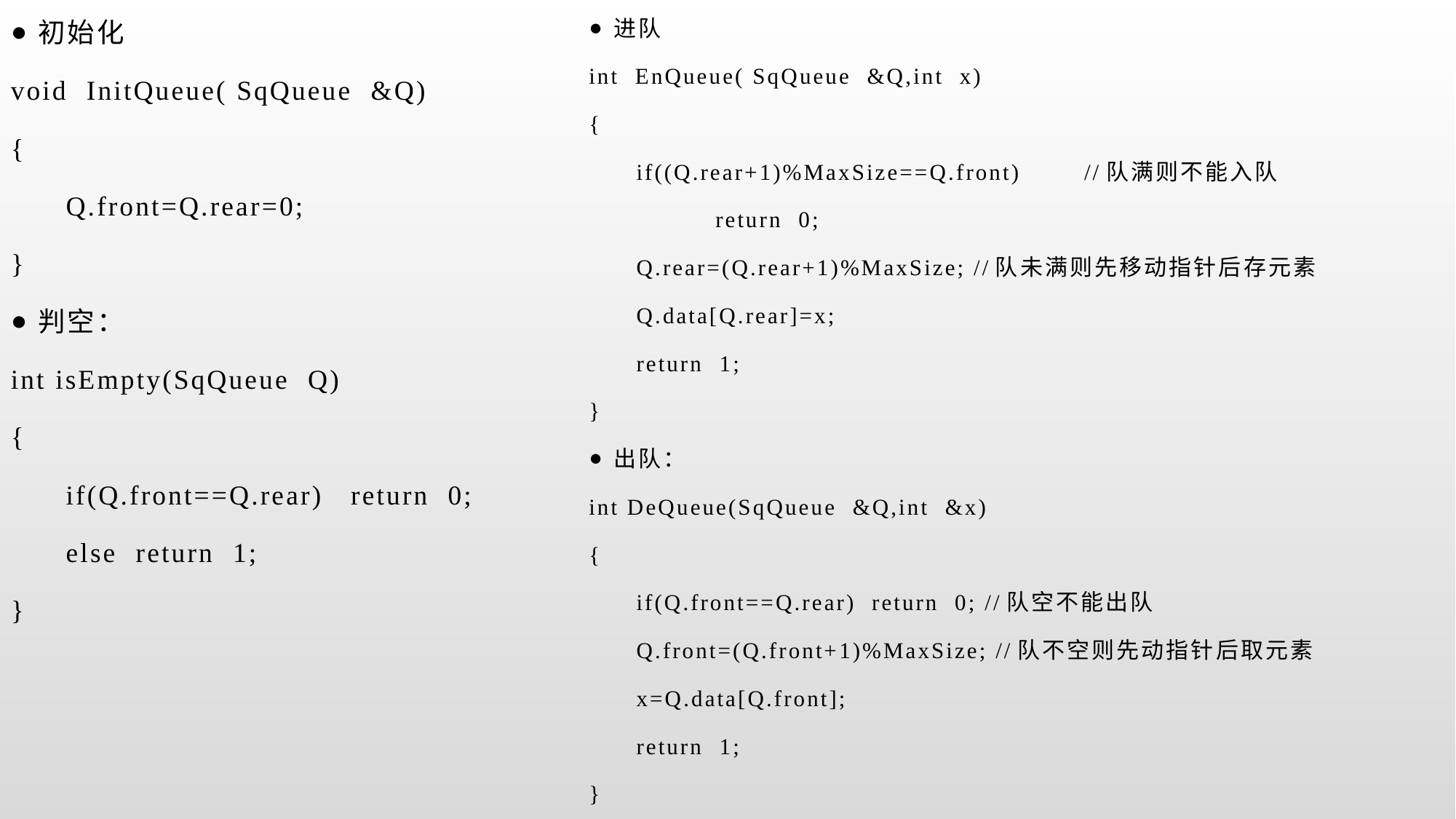

初始化
void  InitQueue( SqQueue  &Q)
{
      Q.front=Q.rear=0;
}
判空：
int isEmpty(SqQueue  Q)
{
      if(Q.front==Q.rear)   return  0;
      else  return  1;
}
进队
int  EnQueue( SqQueue  &Q,int  x)
{
      if((Q.rear+1)%MaxSize==Q.front)        //队满则不能入队
                return  0;
      Q.rear=(Q.rear+1)%MaxSize; //队未满则先移动指针后存元素
      Q.data[Q.rear]=x;
      return  1;
}
出队：
int DeQueue(SqQueue  &Q,int  &x)
{
      if(Q.front==Q.rear)  return  0; //队空不能出队
      Q.front=(Q.front+1)%MaxSize; //队不空则先动指针后取元素
      x=Q.data[Q.front];
      return  1;
}